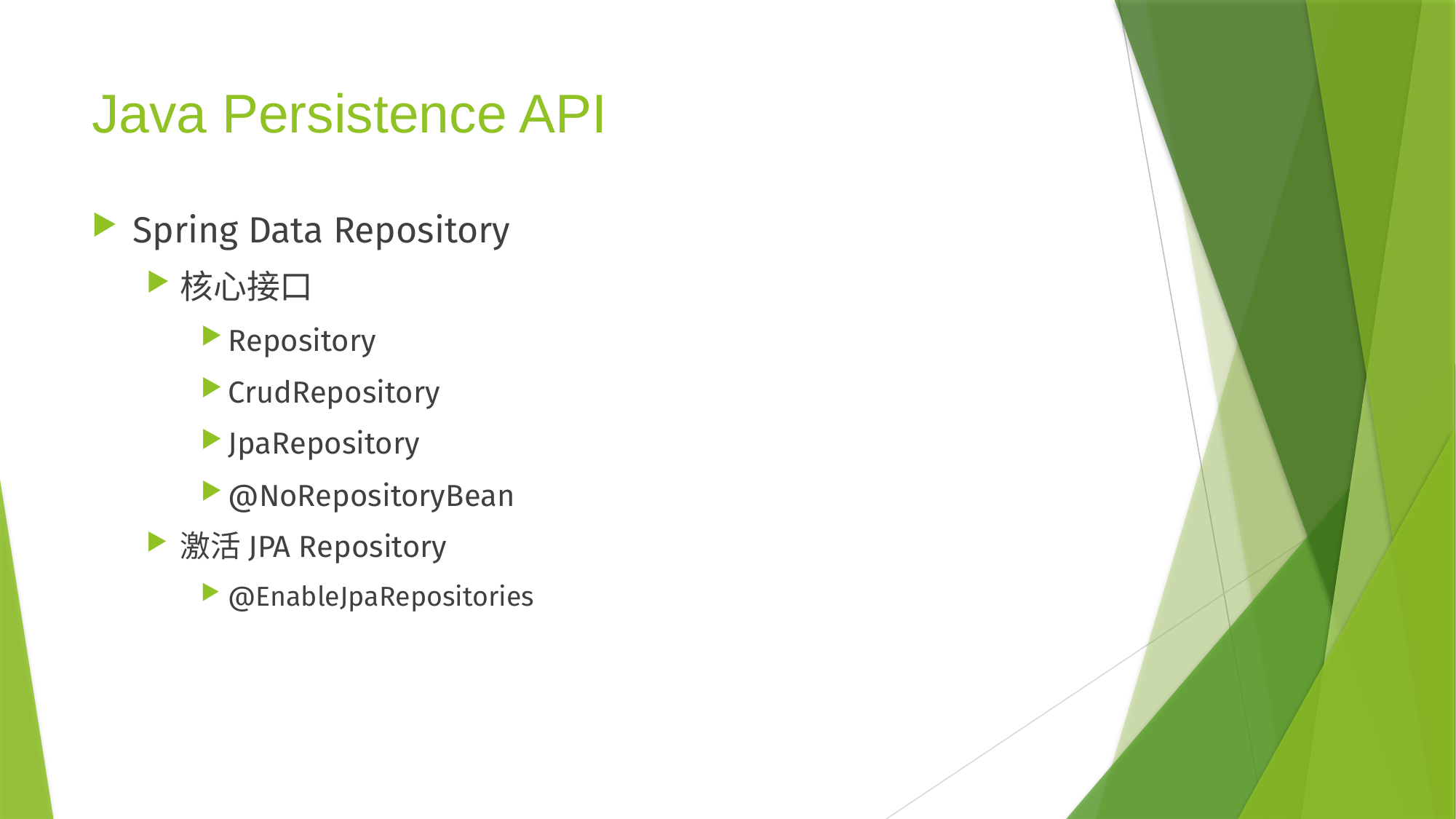

# Java Persistence API
Spring Data Repository
核心接口
Repository
CrudRepository
JpaRepository
@NoRepositoryBean
激活JPA Repository
@EnableJpaRepositories